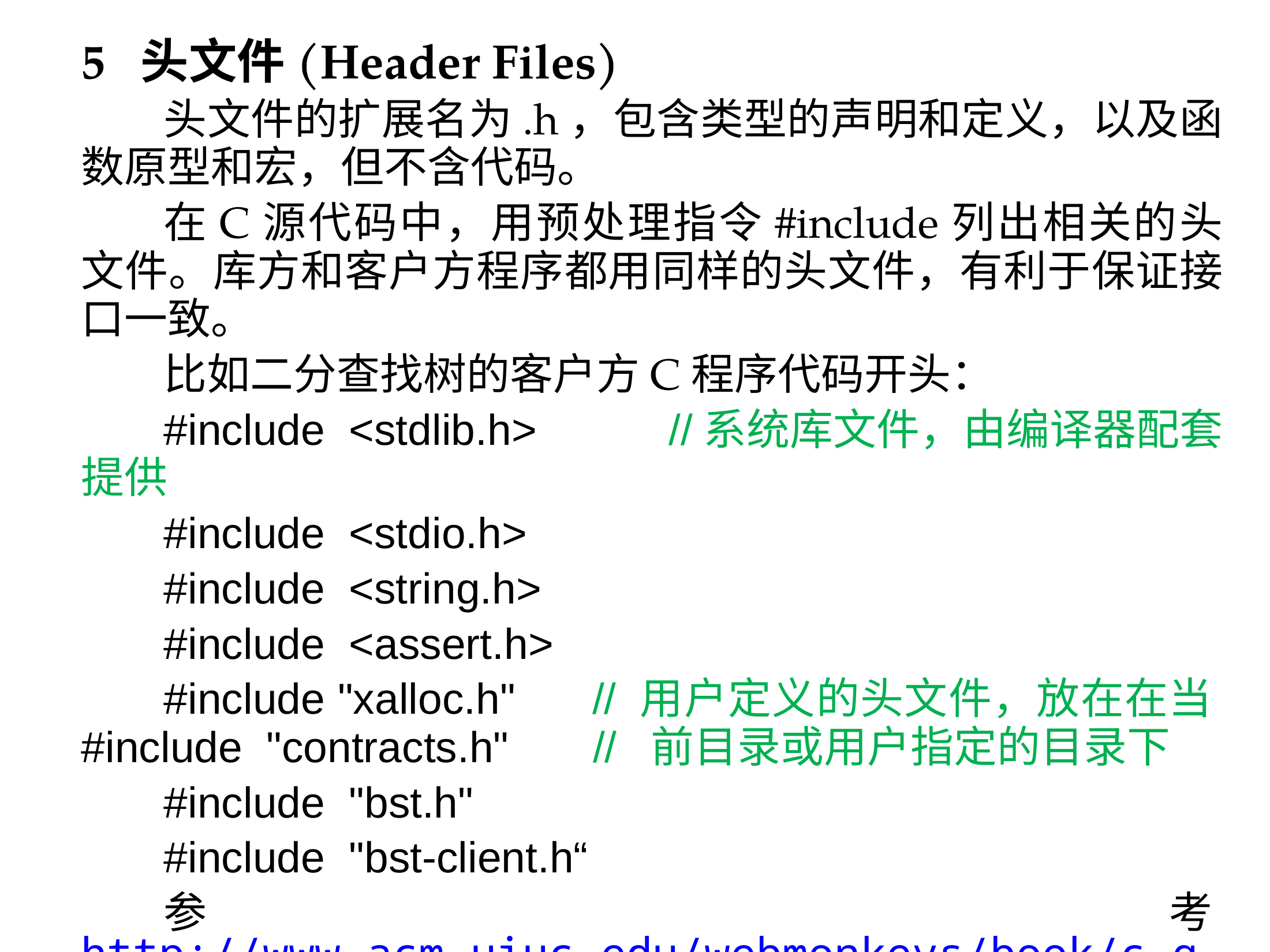

5  头文件(Header Files)
头文件的扩展名为.h，包含类型的声明和定义，以及函数原型和宏，但不含代码。
在C源代码中，用预处理指令#include列出相关的头文件。库方和客户方程序都用同样的头文件，有利于保证接口一致。
比如二分查找树的客户方C程序代码开头：
#include  <stdlib.h>           //系统库文件，由编译器配套提供
#include  <stdio.h>
#include  <string.h>
#include  <assert.h>
#include "xalloc.h"      // 用户定义的头文件，放在在当#include  "contracts.h"       //  前目录或用户指定的目录下
#include  "bst.h"
#include  "bst-client.h“
参考http://www.acm.uiuc.edu/webmonkeys/book/c_guide/